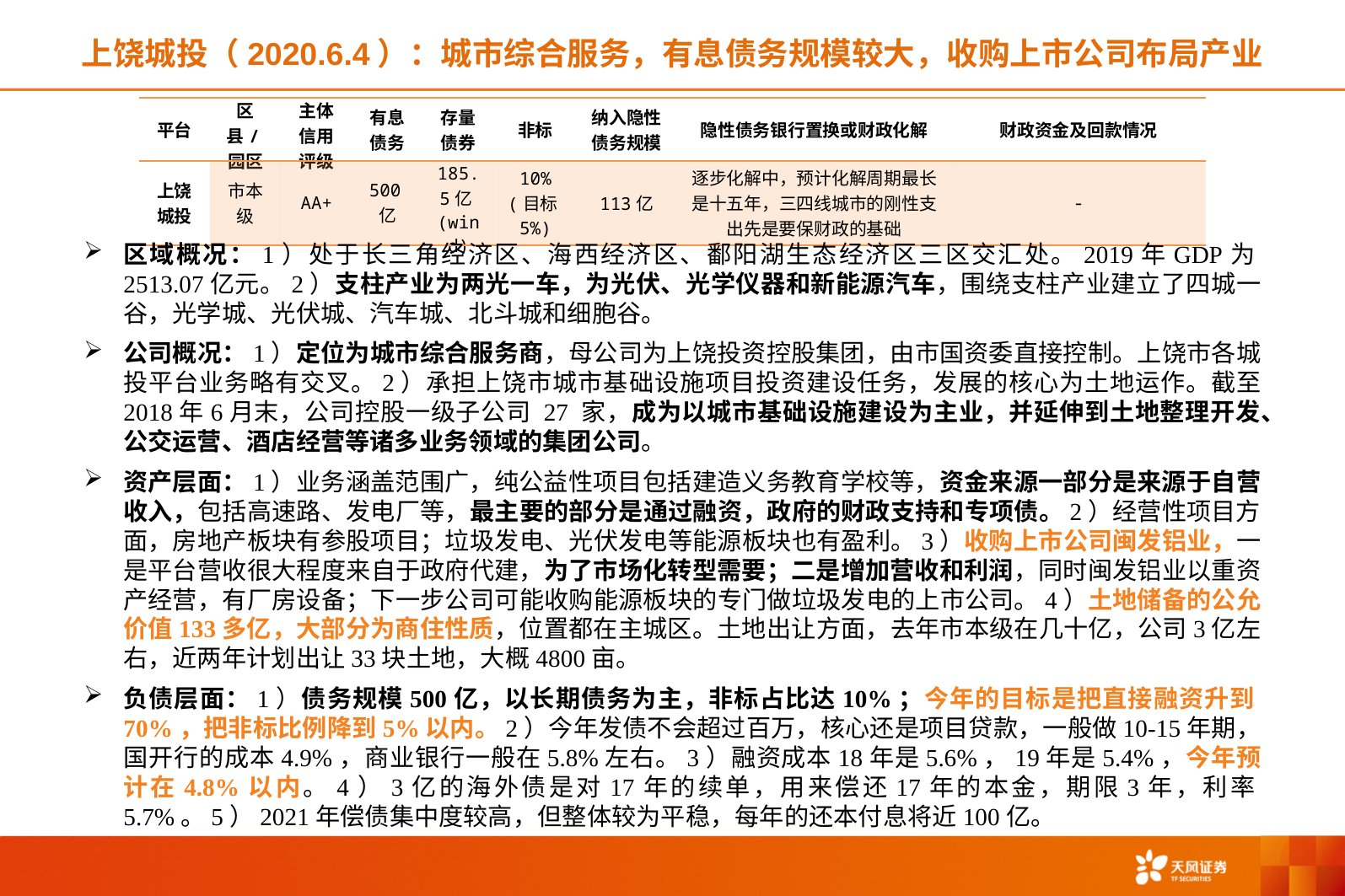

上饶城投（2020.6.4）：城市综合服务，有息债务规模较大，收购上市公司布局产业
| 平台 | 区县/园区 | 主体信用评级 | 有息债务 | 存量债券 | 非标 | 纳入隐性债务规模 | 隐性债务银行置换或财政化解 | 财政资金及回款情况 |
| --- | --- | --- | --- | --- | --- | --- | --- | --- |
| 上饶城投 | 市本级 | AA+ | 500亿 | 185.5亿(wind) | 10%(目标5%) | 113亿 | 逐步化解中，预计化解周期最长是十五年，三四线城市的刚性支出先是要保财政的基础 | - |
区域概况：1）处于长三角经济区、海西经济区、鄱阳湖生态经济区三区交汇处。2019年GDP为2513.07亿元。2）支柱产业为两光一车，为光伏、光学仪器和新能源汽车，围绕支柱产业建立了四城一谷，光学城、光伏城、汽车城、北斗城和细胞谷。
公司概况：1）定位为城市综合服务商，母公司为上饶投资控股集团，由市国资委直接控制。上饶市各城投平台业务略有交叉。2）承担上饶市城市基础设施项目投资建设任务，发展的核心为土地运作。截至 2018年6月末，公司控股一级子公司 27 家，成为以城市基础设施建设为主业，并延伸到土地整理开发、公交运营、酒店经营等诸多业务领域的集团公司。
资产层面：1）业务涵盖范围广，纯公益性项目包括建造义务教育学校等，资金来源一部分是来源于自营收入，包括高速路、发电厂等，最主要的部分是通过融资，政府的财政支持和专项债。2）经营性项目方面，房地产板块有参股项目；垃圾发电、光伏发电等能源板块也有盈利。3）收购上市公司闽发铝业，一是平台营收很大程度来自于政府代建，为了市场化转型需要；二是增加营收和利润，同时闽发铝业以重资产经营，有厂房设备；下一步公司可能收购能源板块的专门做垃圾发电的上市公司。4）土地储备的公允价值133多亿，大部分为商住性质，位置都在主城区。土地出让方面，去年市本级在几十亿，公司3亿左右，近两年计划出让33块土地，大概4800亩。
负债层面：1）债务规模500亿，以长期债务为主，非标占比达10%；今年的目标是把直接融资升到70%，把非标比例降到5%以内。2）今年发债不会超过百万，核心还是项目贷款，一般做10-15年期，国开行的成本4.9%，商业银行一般在5.8%左右。3）融资成本18年是5.6%，19年是5.4%，今年预计在4.8%以内。4）3亿的海外债是对17年的续单，用来偿还17年的本金，期限3年，利率5.7%。5）2021年偿债集中度较高，但整体较为平稳，每年的还本付息将近100亿。
12